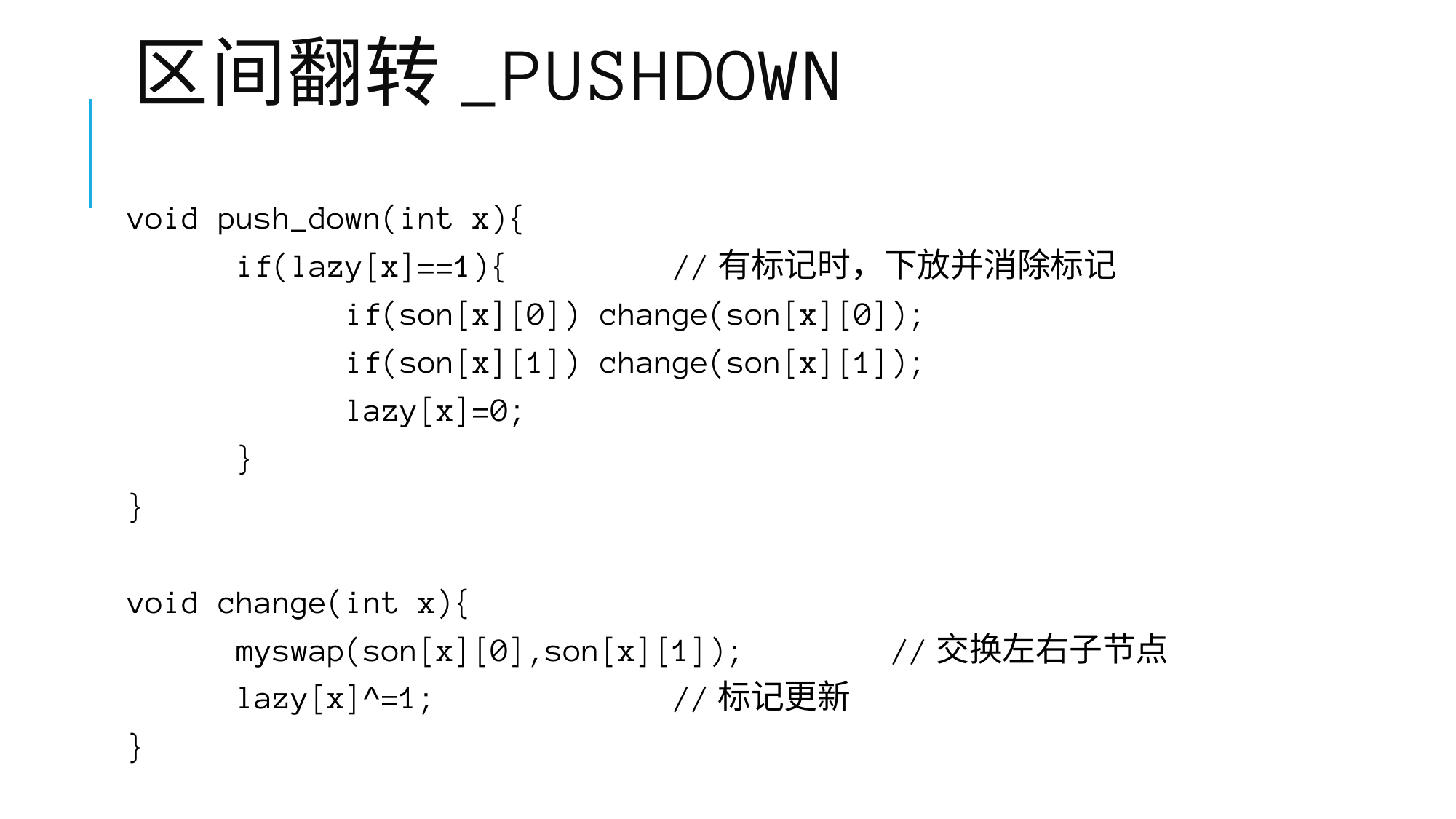

# 区间翻转_pushdown
void push_down(int x){
	if(lazy[x]==1){		//有标记时，下放并消除标记
		if(son[x][0]) change(son[x][0]);
		if(son[x][1]) change(son[x][1]);
		lazy[x]=0;
	}
}

void change(int x){
	myswap(son[x][0],son[x][1]);		//交换左右子节点
	lazy[x]^=1;			//标记更新
}